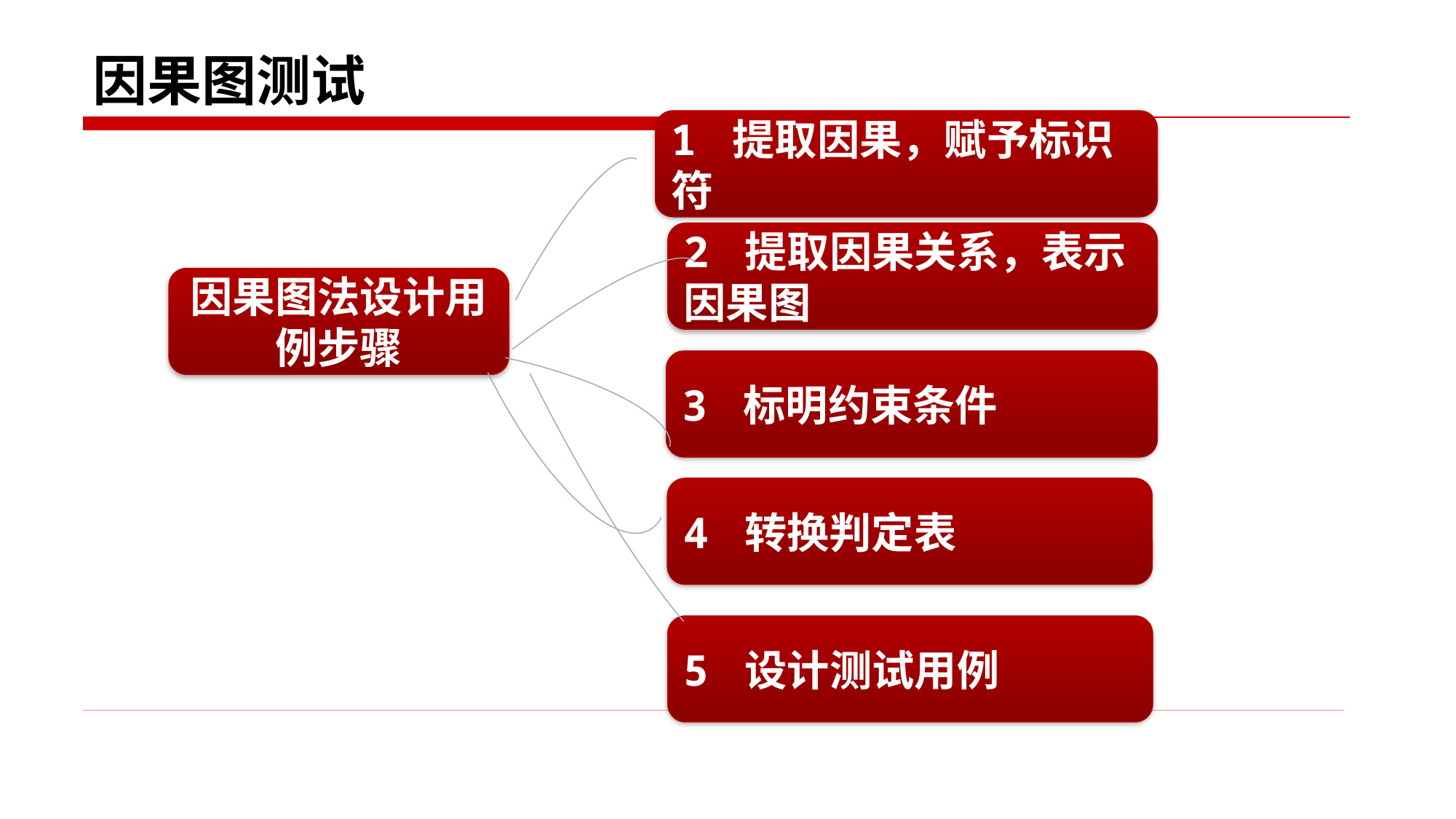

# 因果图测试
1 提取因果，赋予标识符

2 提取因果关系，表示因果图
因果图法设计用例步骤

3 标明约束条件

4 转换判定表
5 设计测试用例